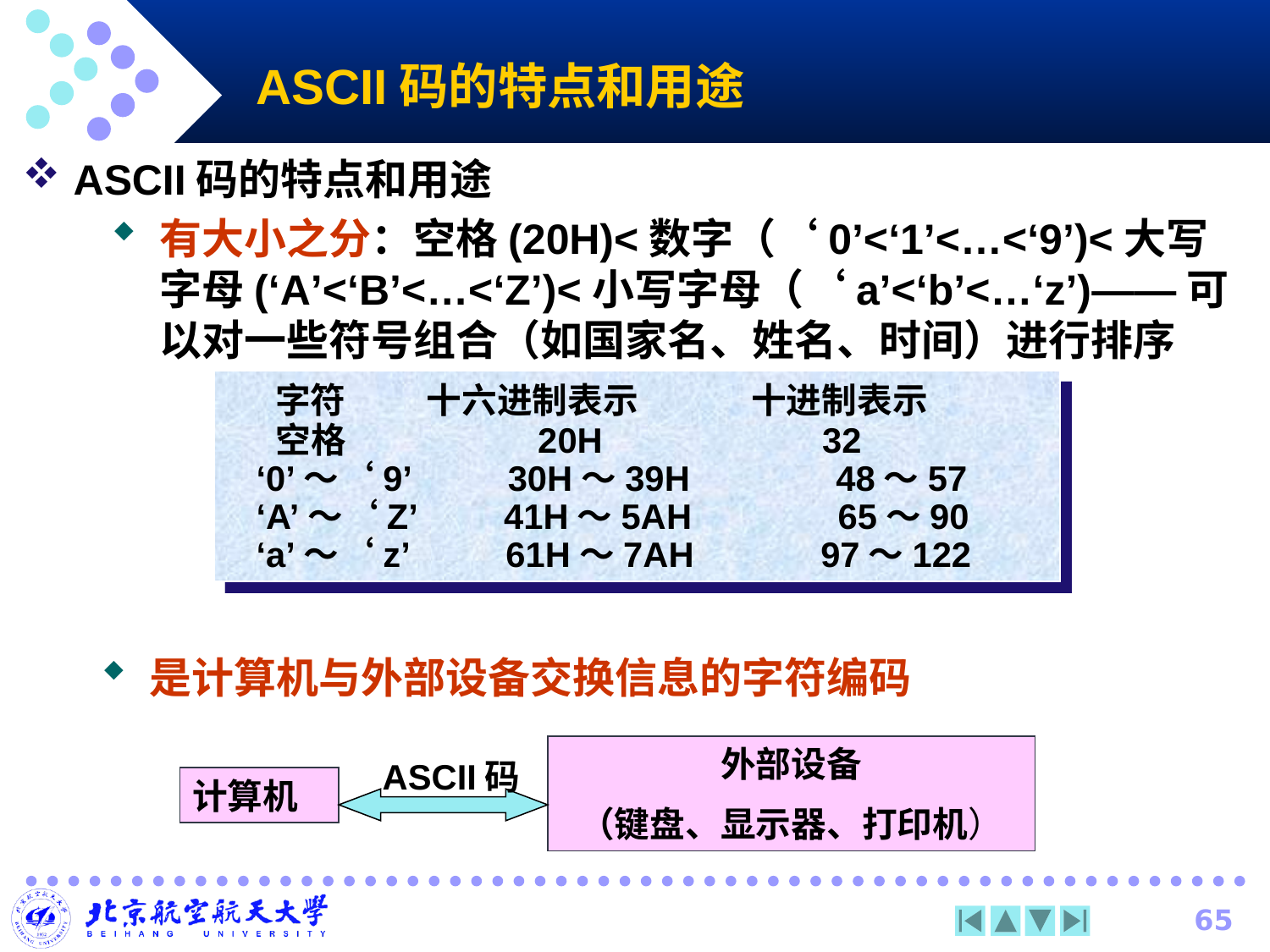

# ASCII码的特点和用途
ASCII码的特点和用途
有大小之分：空格(20H)<数字（‘0’<‘1’<…<‘9’)<大写字母(‘A’<‘B’<…<‘Z’)<小写字母（‘a’<‘b’<…‘z’)——可以对一些符号组合（如国家名、姓名、时间）进行排序
    字符	         十六进制表示	  十进制表示
     空格	   	      20H	                      32
   ‘0’～‘9’          30H～39H               48～57
   ‘A’～‘Z’         41H～5AH               65～90
   ‘a’～‘z’          61H～7AH             97～122
是计算机与外部设备交换信息的字符编码
外部设备
（键盘、显示器、打印机）
ASCII码
计算机

65